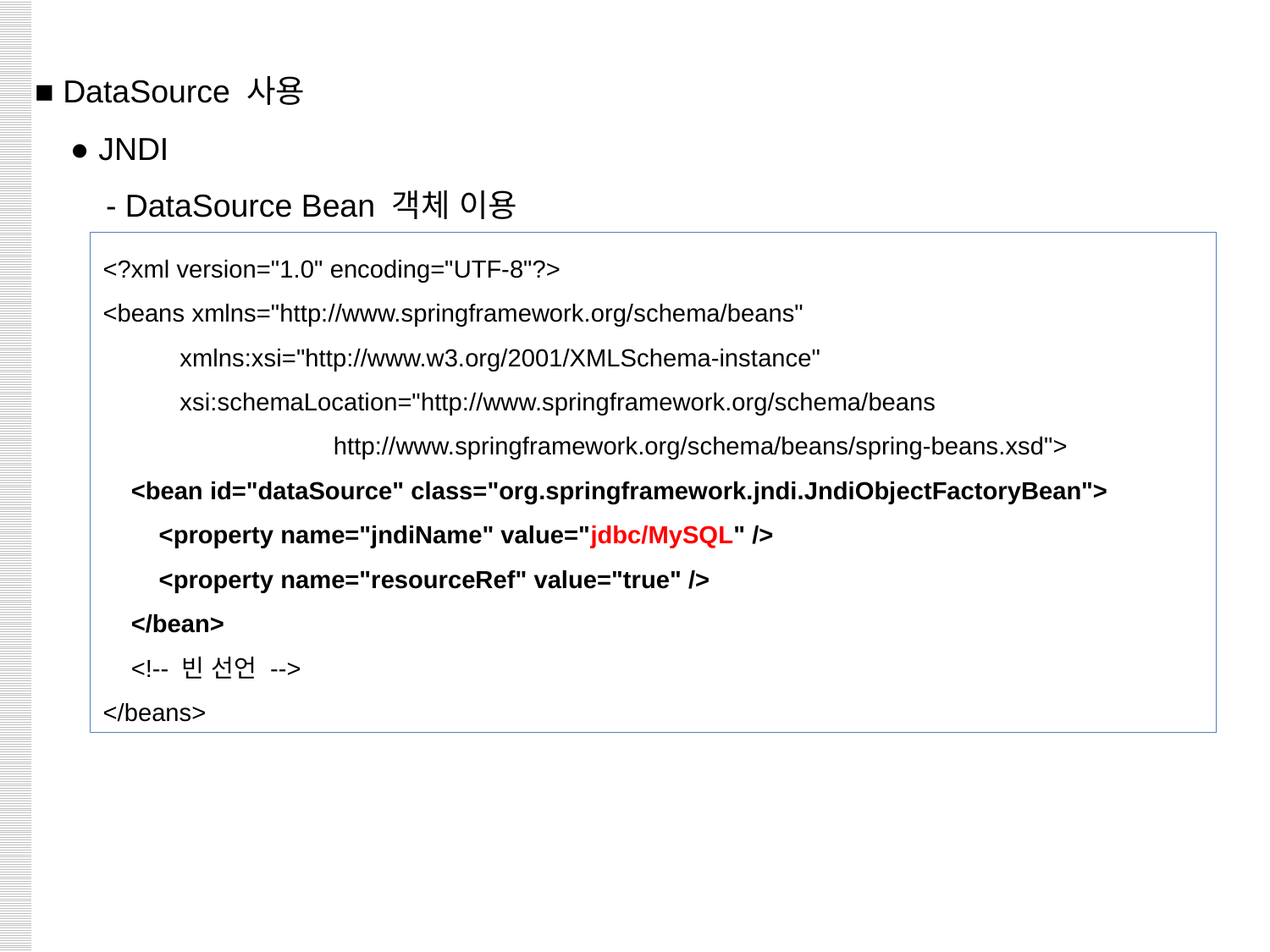

■ DataSource 사용
    ● JNDI
        - DataSource Bean 객체 이용
<?xml version="1.0" encoding="UTF-8"?>
<beans xmlns="http://www.springframework.org/schema/beans"
           xmlns:xsi="http://www.w3.org/2001/XMLSchema-instance"
           xsi:schemaLocation="http://www.springframework.org/schema/beans
                                 http://www.springframework.org/schema/beans/spring-beans.xsd">
    <bean id="dataSource" class="org.springframework.jndi.JndiObjectFactoryBean">
        <property name="jndiName" value="jdbc/MySQL" />
        <property name="resourceRef" value="true" />
    </bean>
    <!-- 빈 선언 -->
</beans>